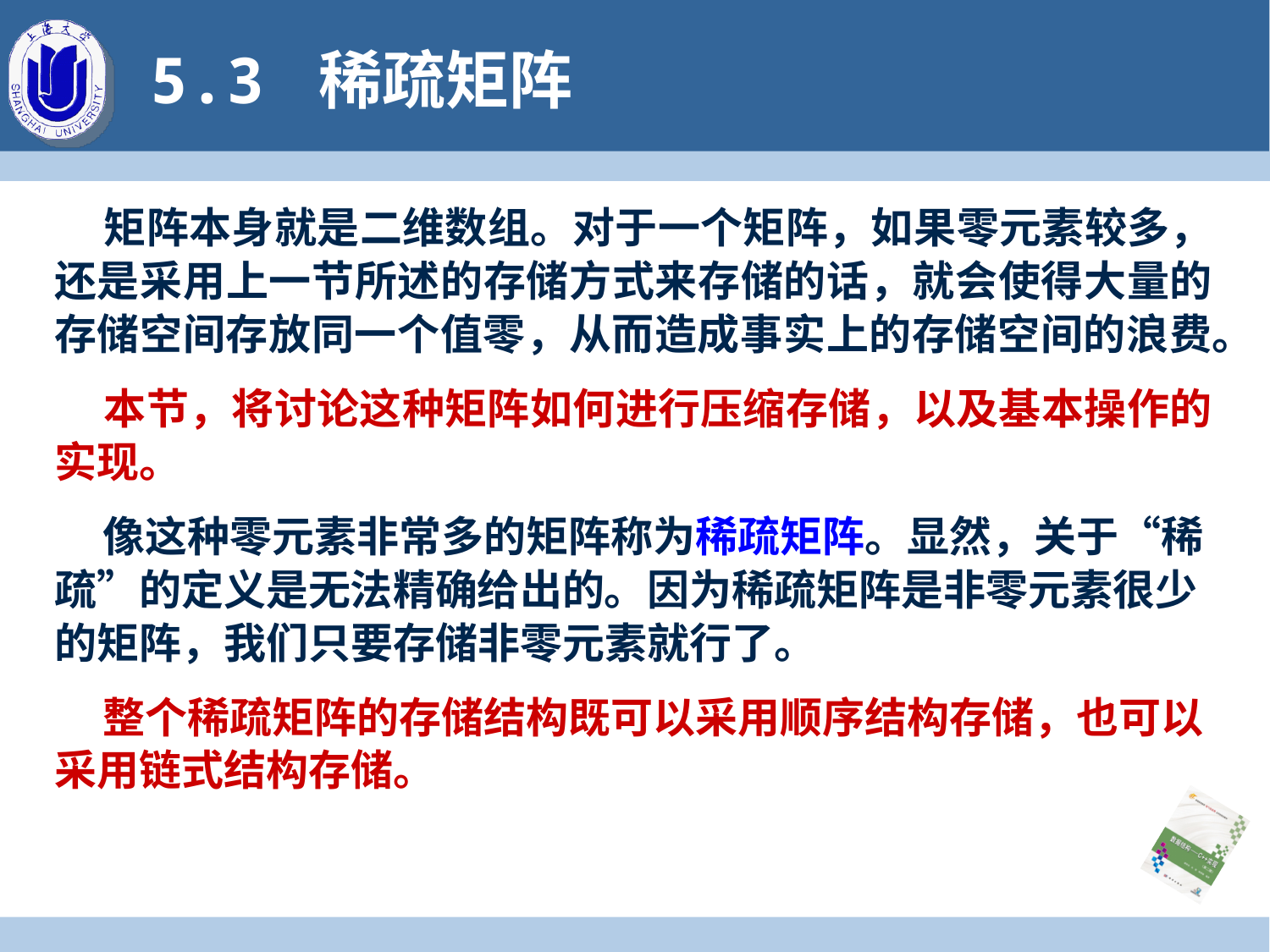

# 5.3 稀疏矩阵
    矩阵本身就是二维数组。对于一个矩阵，如果零元素较多，还是采用上一节所述的存储方式来存储的话，就会使得大量的存储空间存放同一个值零，从而造成事实上的存储空间的浪费。
    本节，将讨论这种矩阵如何进行压缩存储，以及基本操作的实现。
    像这种零元素非常多的矩阵称为稀疏矩阵。显然，关于“稀疏”的定义是无法精确给出的。因为稀疏矩阵是非零元素很少的矩阵，我们只要存储非零元素就行了。
    整个稀疏矩阵的存储结构既可以采用顺序结构存储，也可以采用链式结构存储。